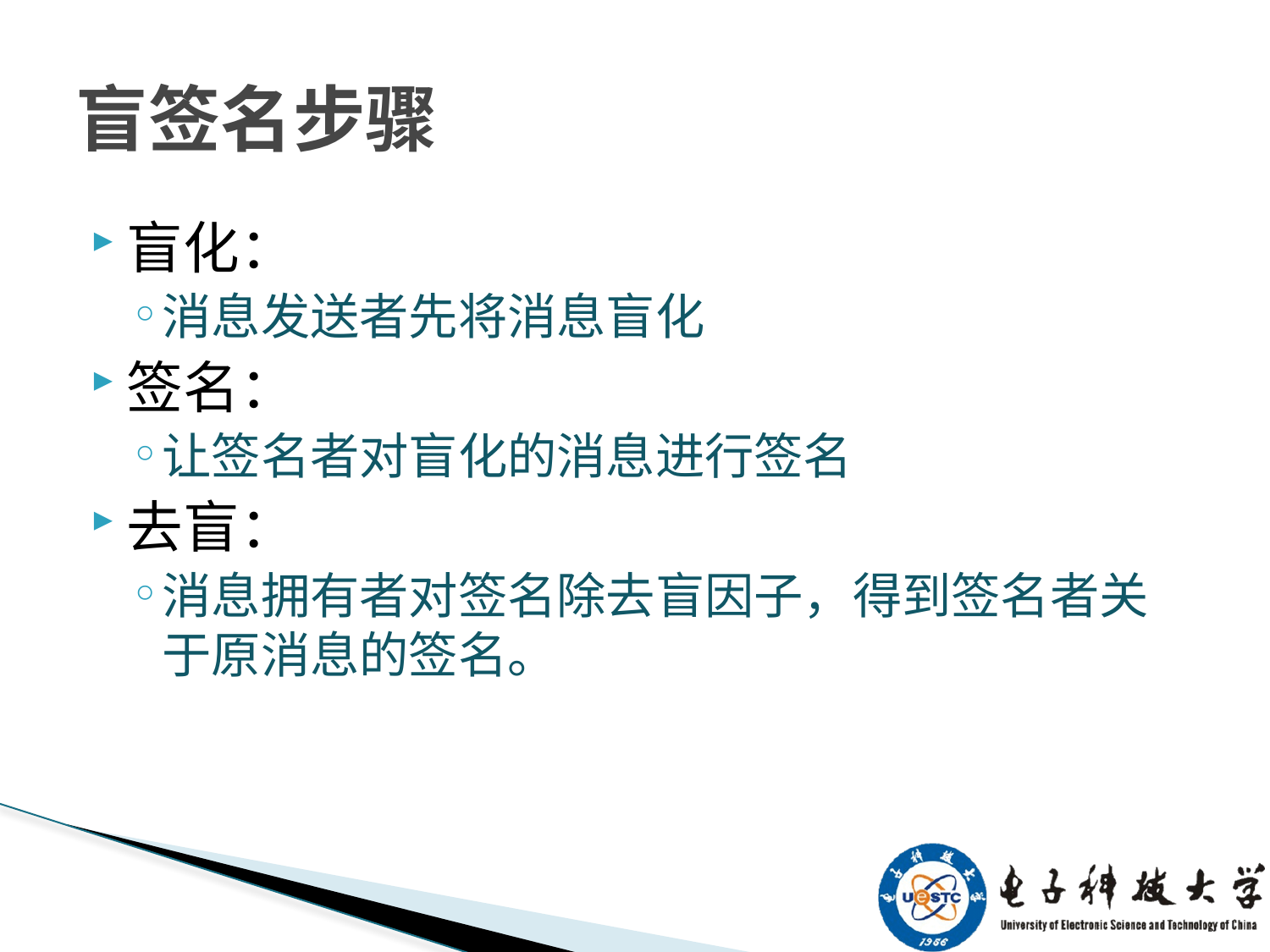

# 盲签名步骤
盲化：
消息发送者先将消息盲化
签名：
让签名者对盲化的消息进行签名
去盲：
消息拥有者对签名除去盲因子，得到签名者关于原消息的签名。